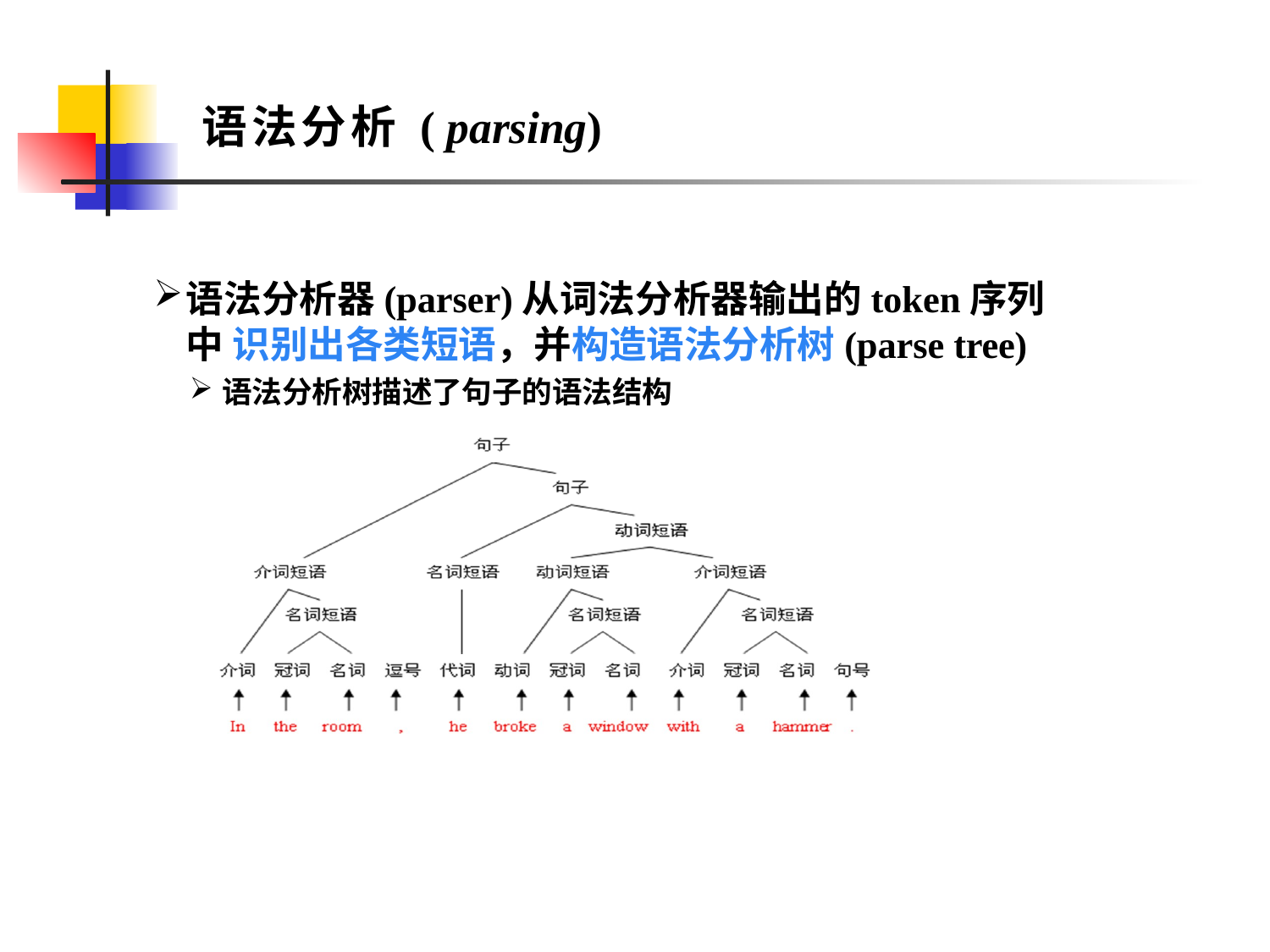

# 语法分析	( parsing)
语法分析器(parser)从词法分析器输出的token序列中 识别出各类短语，并构造语法分析树(parse tree)
语法分析树描述了句子的语法结构